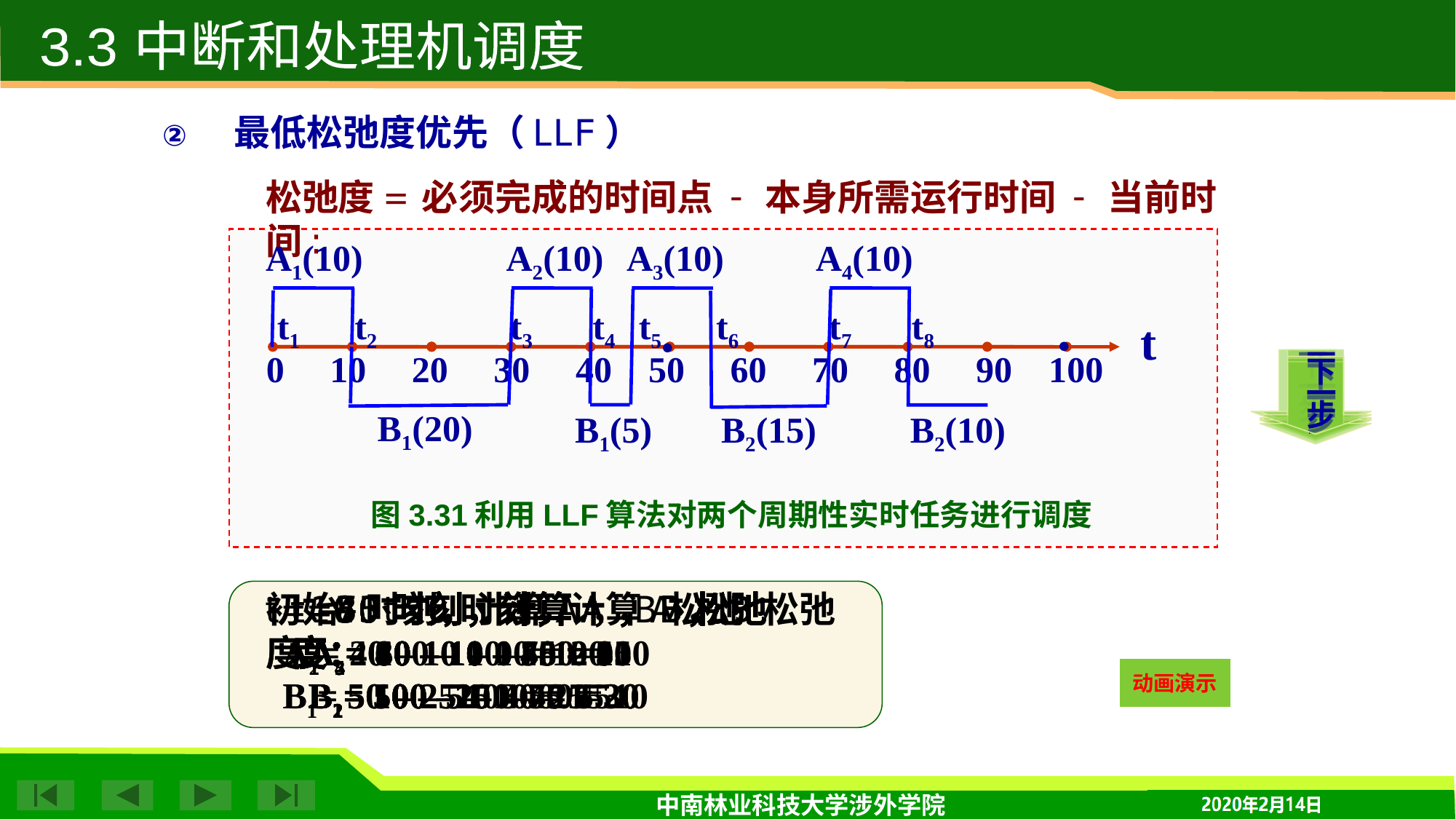

3.3 中断和处理机调度
 最低松弛度优先（LLF）
松弛度=必须完成的时间点 - 本身所需运行时间 - 当前时间:

A1(10)
A2(10)
A3(10)
A4(10)

 t1      t2               t3       t4   t5      t6            t7       t8
t
●
●
 0     10     20     30     40    50     60     70     80     90    100

下一步

下一步

下一步

下一步

下一步

下一步

下一步

下一步

B1(20)
B1(5)
B2(15)
B2(10)

图3.31利用LLF算法对两个周期性实时任务进行调度

初始：t=0时刻，计算A，B松弛度：
t=10时刻，计算A，B松弛度：
t=30时刻，计算A，B松弛度：
t=40时刻，计算A，B松弛度：
t=45时刻，计算A，B松弛度：
t=55时刻，计算A，B松弛度：
t=70时刻，计算A，B松弛度：
t=80时刻，计算A，B松弛度：
A1= 20 – 10 – 0 = 10
A2= 40 – 10 – 10 = 20
A2= 40 – 10 – 30 = 0
A3= 60 – 10 – 40 = 10
A3= 60 – 10 – 45 = 5
A4= 80 – 10 – 55 = 35
A4= 80 – 10 – 70 = 0
A5= 100 – 10 – 80 = 10
动画演示
B1= 50 – 25 – 0 = 25
B1= 50 – 25 – 10 = 15
B1= 50 – 5 – 30 = 15
B1= 50 – 5 – 40 = 5
B2= 100 –25 – 45 = 30
B2= 100 –25 – 55 = 20
B2= 100 –10 – 70 = 20
B2= 100 – 10 – 80 = 10